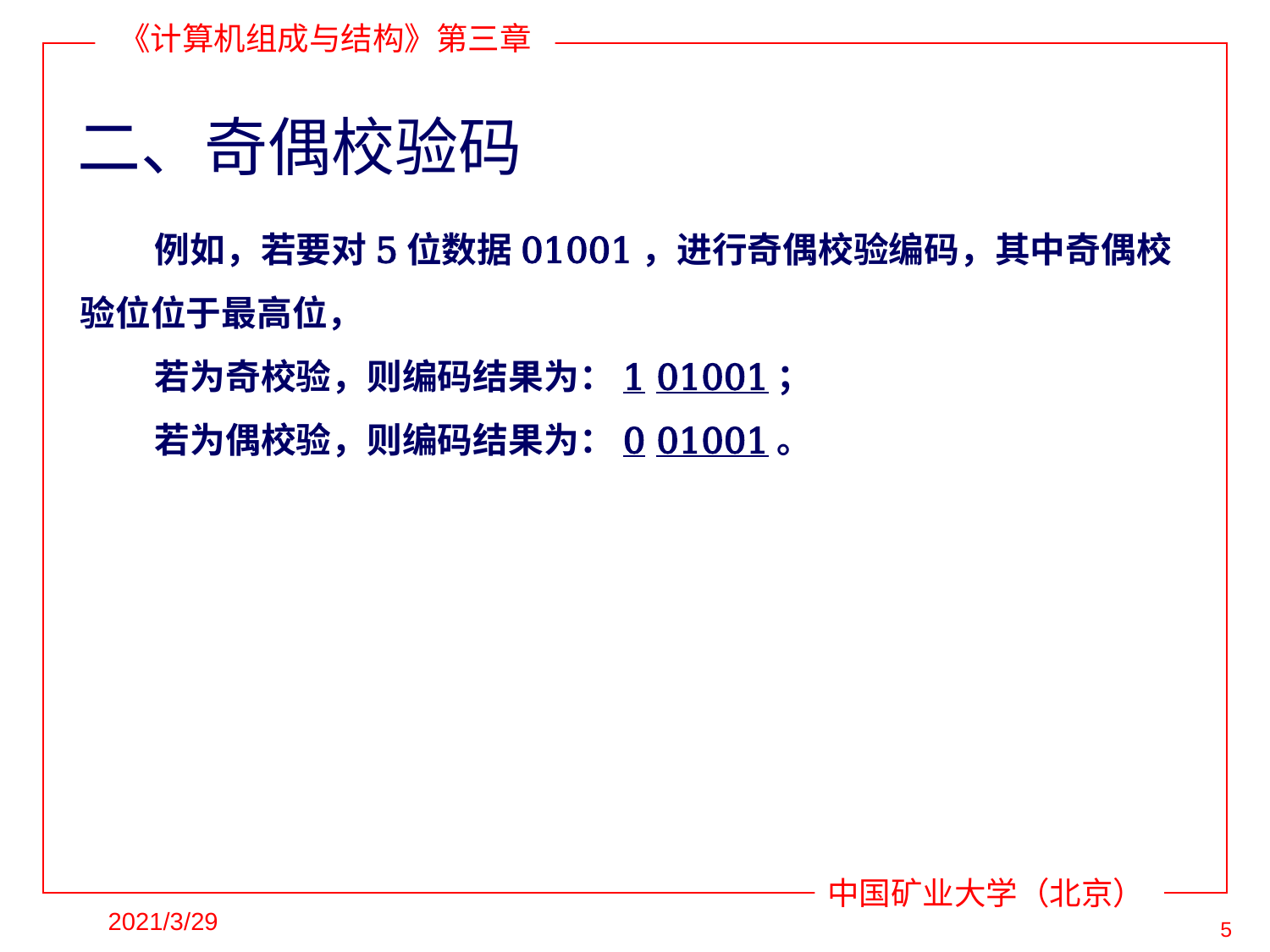

# 二、奇偶校验码
例如，若要对5位数据01001，进行奇偶校验编码，其中奇偶校验位位于最高位，
若为奇校验，则编码结果为：1 01001；
若为偶校验，则编码结果为：0 01001。
2021/3/29